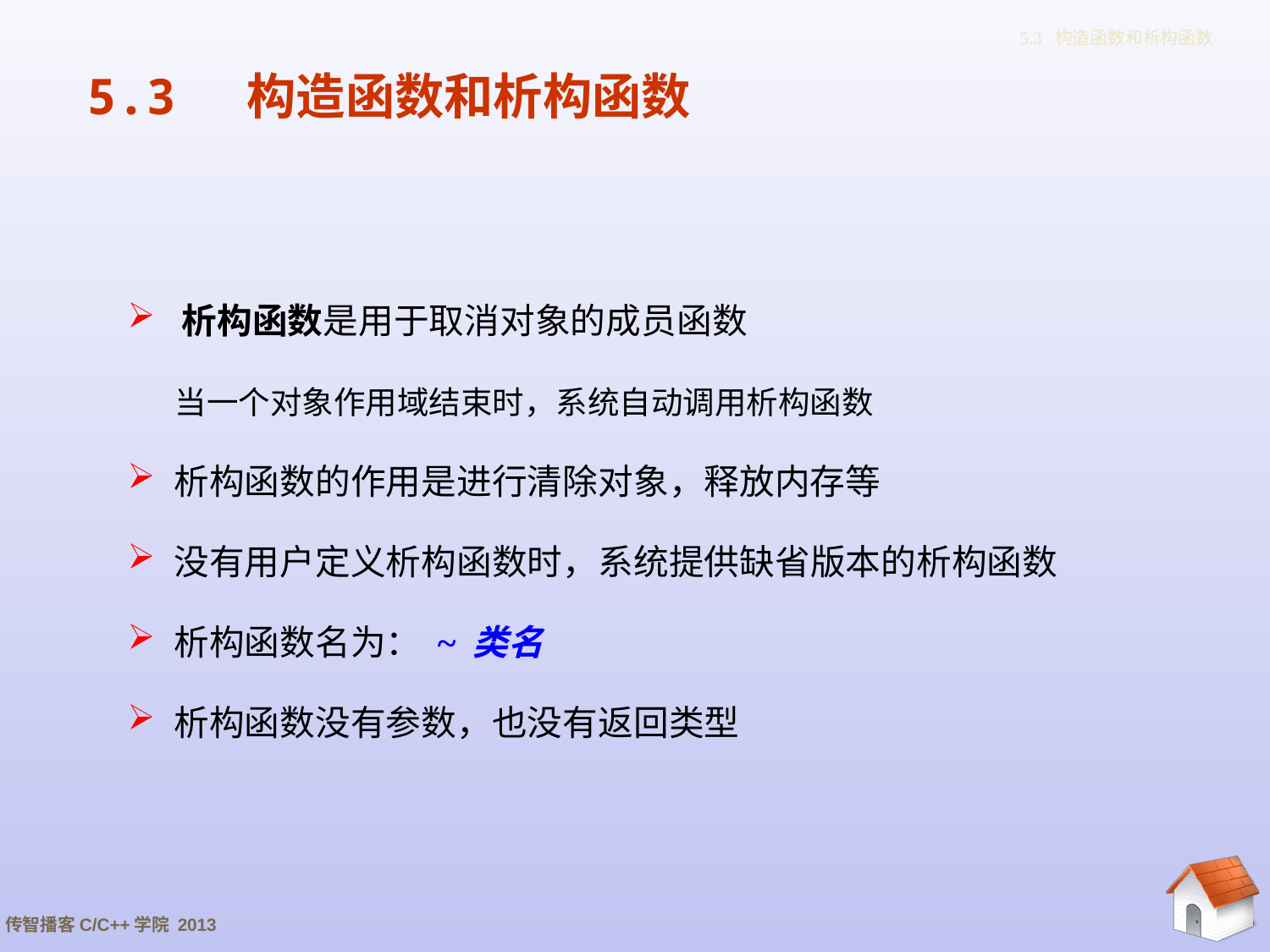

# 5.3  构造函数和析构函数
5.3  构造函数和析构函数
  析构函数是用于取消对象的成员函数
     当一个对象作用域结束时，系统自动调用析构函数
 析构函数的作用是进行清除对象，释放内存等
 没有用户定义析构函数时，系统提供缺省版本的析构函数
 析构函数名为： ~ 类名
 析构函数没有参数，也没有返回类型